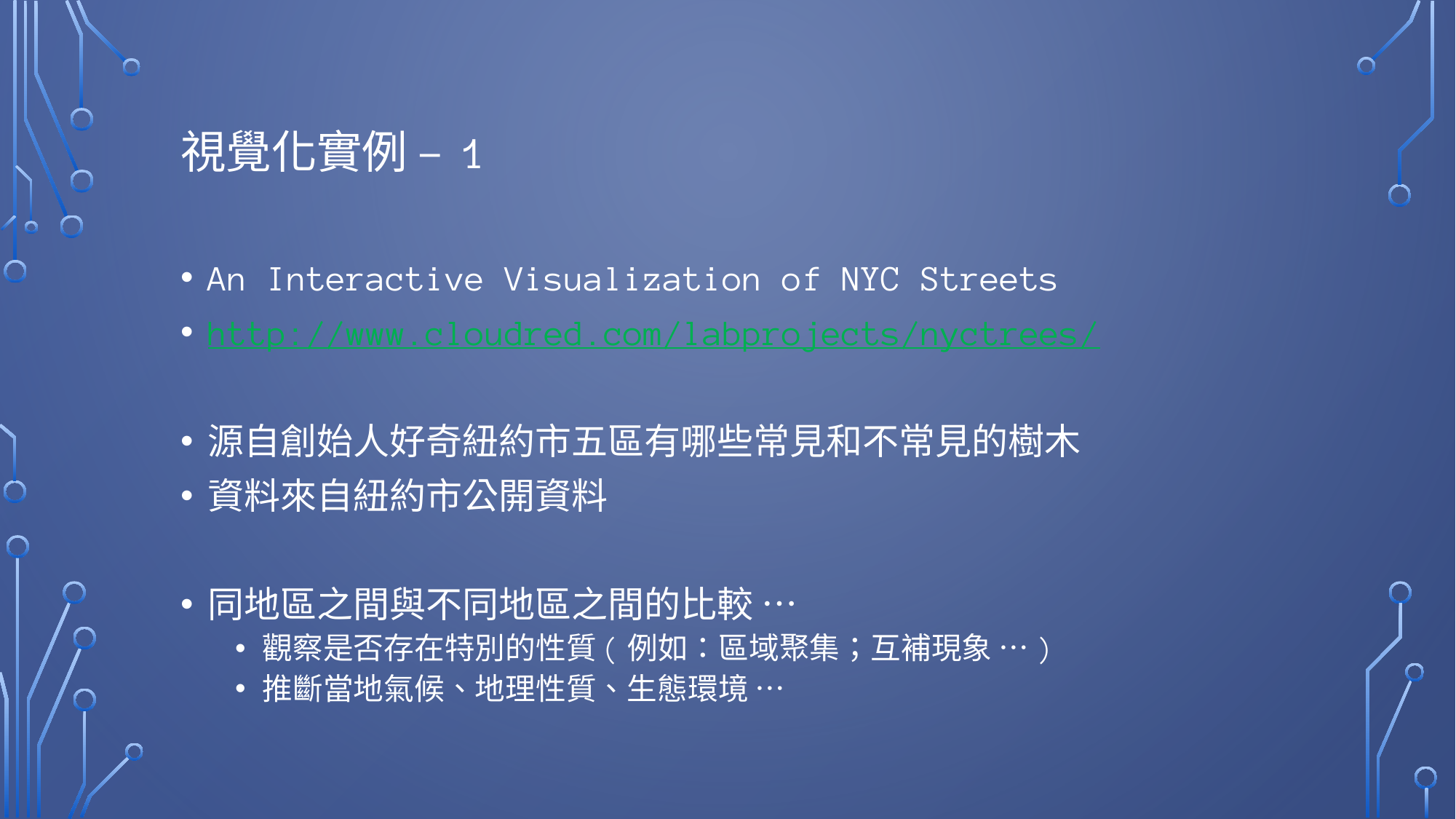

視覺化實例 – 1
An Interactive Visualization of NYC Streets
http://www.cloudred.com/labprojects/nyctrees/

源自創始人好奇紐約市五區有哪些常見和不常見的樹木
資料來自紐約市公開資料

同地區之間與不同地區之間的比較 …
觀察是否存在特別的性質(例如：區域聚集；互補現象 …)
推斷當地氣候、地理性質、生態環境 …